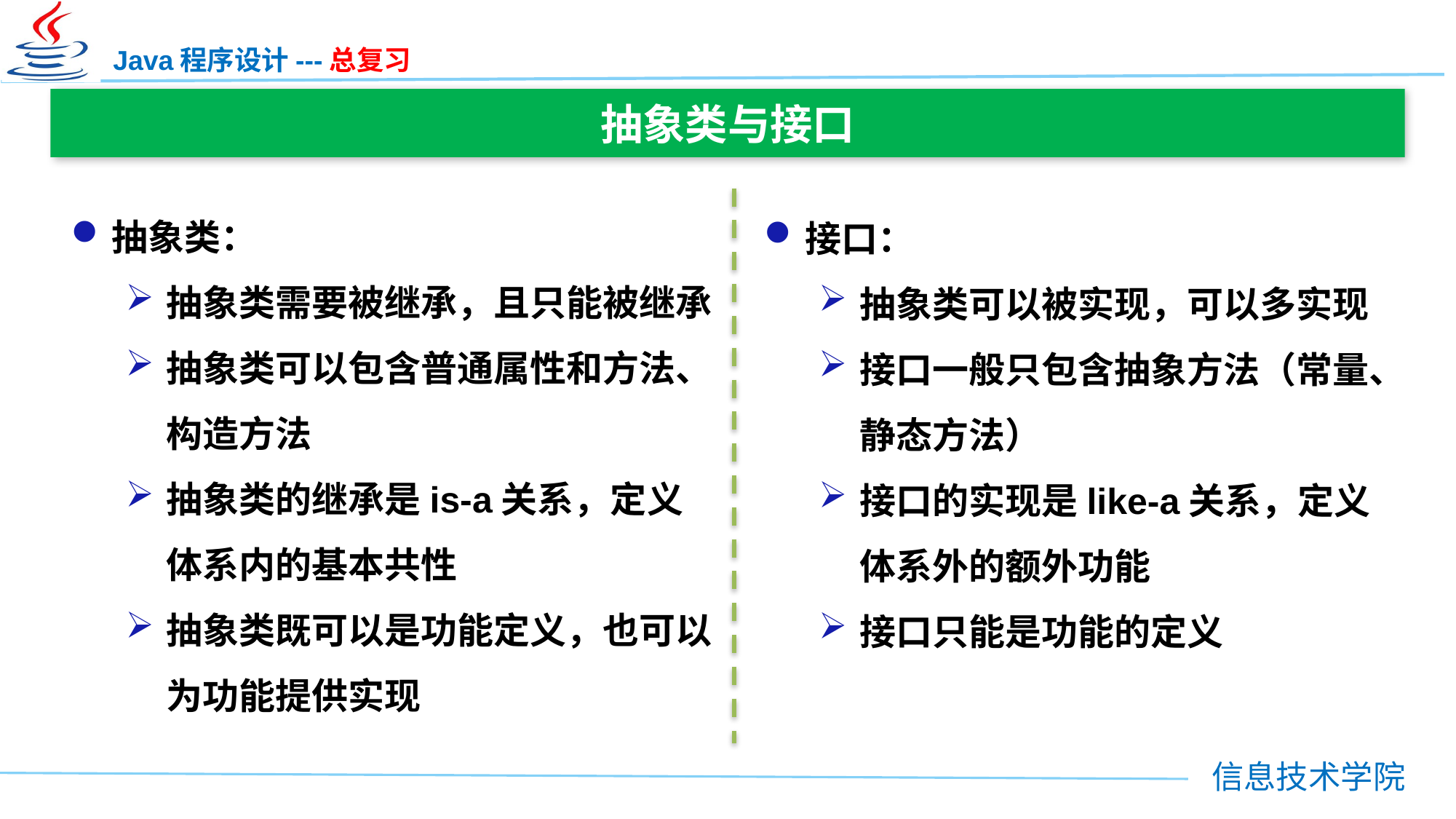

抽象类与接口
抽象类：
抽象类需要被继承，且只能被继承
抽象类可以包含普通属性和方法、构造方法
抽象类的继承是is-a关系，定义体系内的基本共性
抽象类既可以是功能定义，也可以为功能提供实现
接口：
抽象类可以被实现，可以多实现
接口一般只包含抽象方法（常量、静态方法）
接口的实现是like-a关系，定义体系外的额外功能
接口只能是功能的定义